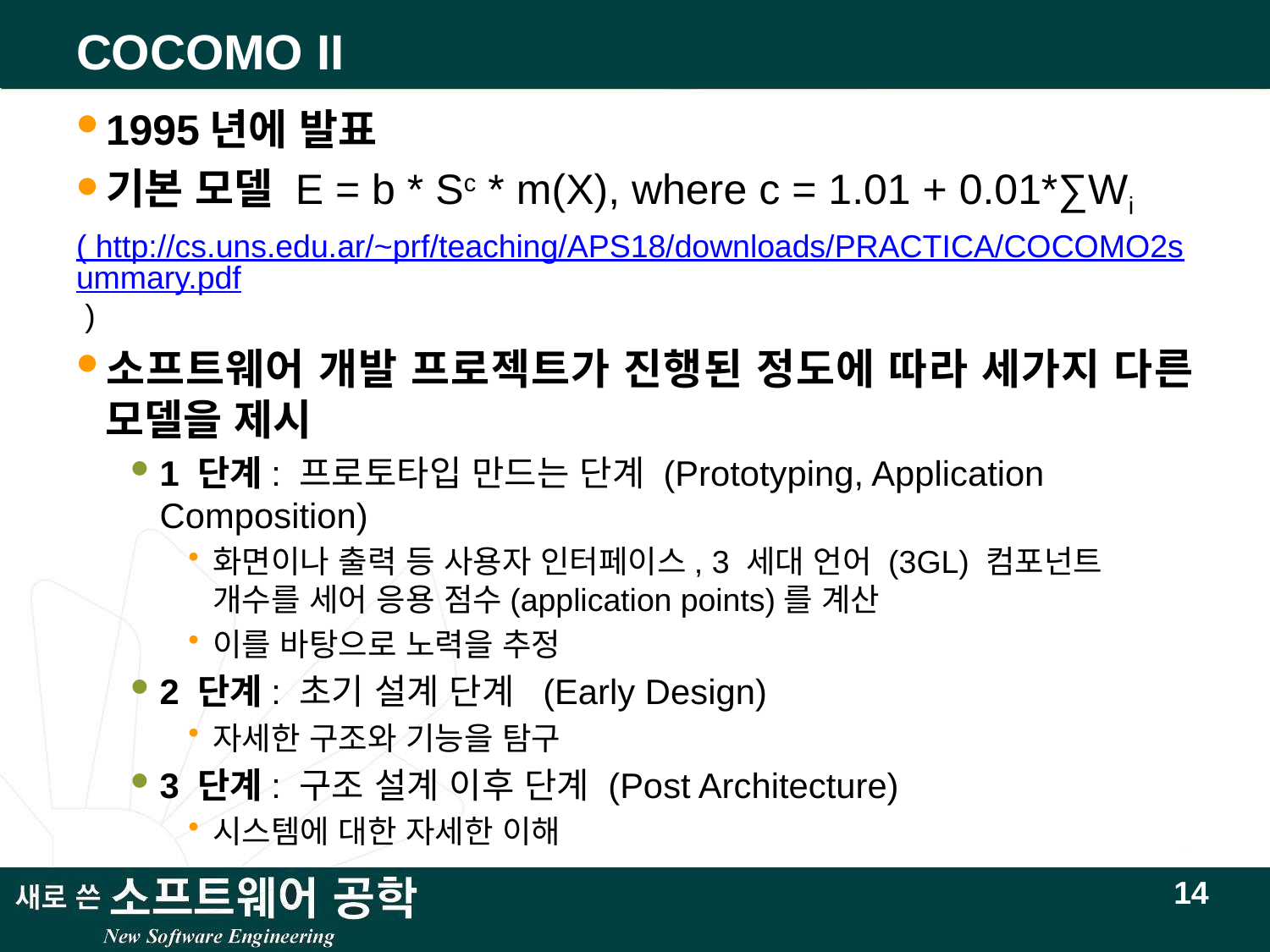

# COCOMO II
1995년에 발표
기본 모델 E = b * Sc * m(X), where c = 1.01 + 0.01*∑Wi
( http://cs.uns.edu.ar/~prf/teaching/APS18/downloads/PRACTICA/COCOMO2summary.pdf )
소프트웨어 개발 프로젝트가 진행된 정도에 따라 세가지 다른 모델을 제시
1 단계: 프로토타입 만드는 단계 (Prototyping, Application Composition)
화면이나 출력 등 사용자 인터페이스, 3 세대 언어 (3GL) 컴포넌트 개수를 세어 응용 점수(application points)를 계산
이를 바탕으로 노력을 추정
2 단계: 초기 설계 단계  (Early Design)
자세한 구조와 기능을 탐구
3 단계: 구조 설계 이후 단계 (Post Architecture)
시스템에 대한 자세한 이해

14